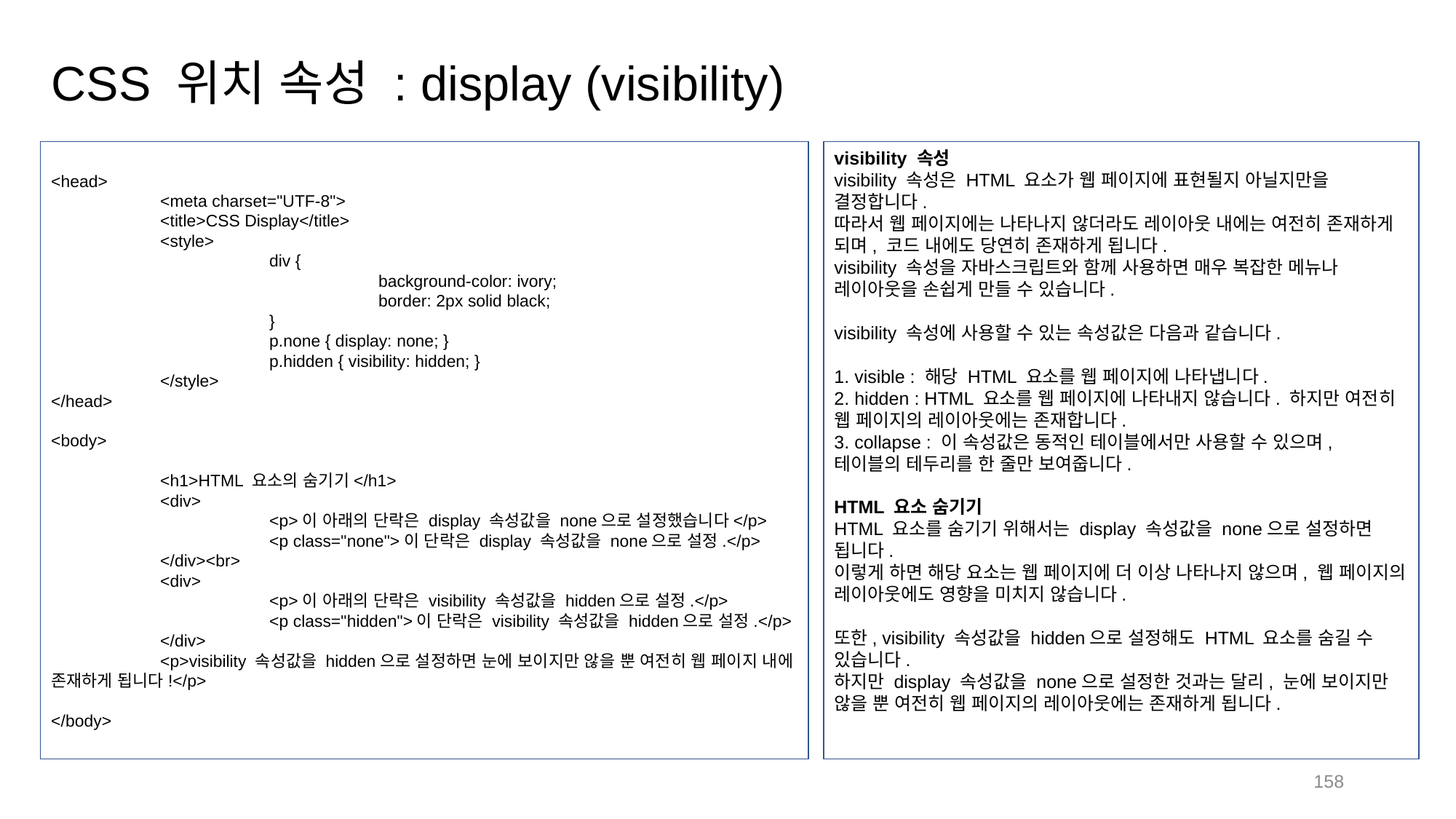

# CSS 위치 속성 : display (visibility)
<head>
	<meta charset="UTF-8">
	<title>CSS Display</title>
	<style>
		div {
			background-color: ivory;
			border: 2px solid black;
		}
		p.none { display: none; }
		p.hidden { visibility: hidden; }
	</style>
</head>

<body>

	<h1>HTML 요소의 숨기기</h1>
	<div>
		<p>이 아래의 단락은 display 속성값을 none으로 설정했습니다</p>
		<p class="none">이 단락은 display 속성값을 none으로 설정.</p>
	</div><br>
	<div>
		<p>이 아래의 단락은 visibility 속성값을 hidden으로 설정.</p>
		<p class="hidden">이 단락은 visibility 속성값을 hidden으로 설정.</p>
	</div>
	<p>visibility 속성값을 hidden으로 설정하면 눈에 보이지만 않을 뿐 여전히 웹 페이지 내에 존재하게 됩니다!</p>

</body>
visibility 속성
visibility 속성은 HTML 요소가 웹 페이지에 표현될지 아닐지만을 결정합니다.
따라서 웹 페이지에는 나타나지 않더라도 레이아웃 내에는 여전히 존재하게 되며, 코드 내에도 당연히 존재하게 됩니다.
visibility 속성을 자바스크립트와 함께 사용하면 매우 복잡한 메뉴나 레이아웃을 손쉽게 만들 수 있습니다.

visibility 속성에 사용할 수 있는 속성값은 다음과 같습니다.

1. visible : 해당 HTML 요소를 웹 페이지에 나타냅니다.
2. hidden : HTML 요소를 웹 페이지에 나타내지 않습니다. 하지만 여전히 웹 페이지의 레이아웃에는 존재합니다.
3. collapse : 이 속성값은 동적인 테이블에서만 사용할 수 있으며, 테이블의 테두리를 한 줄만 보여줍니다.

HTML 요소 숨기기
HTML 요소를 숨기기 위해서는 display 속성값을 none으로 설정하면 됩니다.
이렇게 하면 해당 요소는 웹 페이지에 더 이상 나타나지 않으며, 웹 페이지의 레이아웃에도 영향을 미치지 않습니다.

또한, visibility 속성값을 hidden으로 설정해도 HTML 요소를 숨길 수 있습니다.
하지만 display 속성값을 none으로 설정한 것과는 달리, 눈에 보이지만 않을 뿐 여전히 웹 페이지의 레이아웃에는 존재하게 됩니다.

158